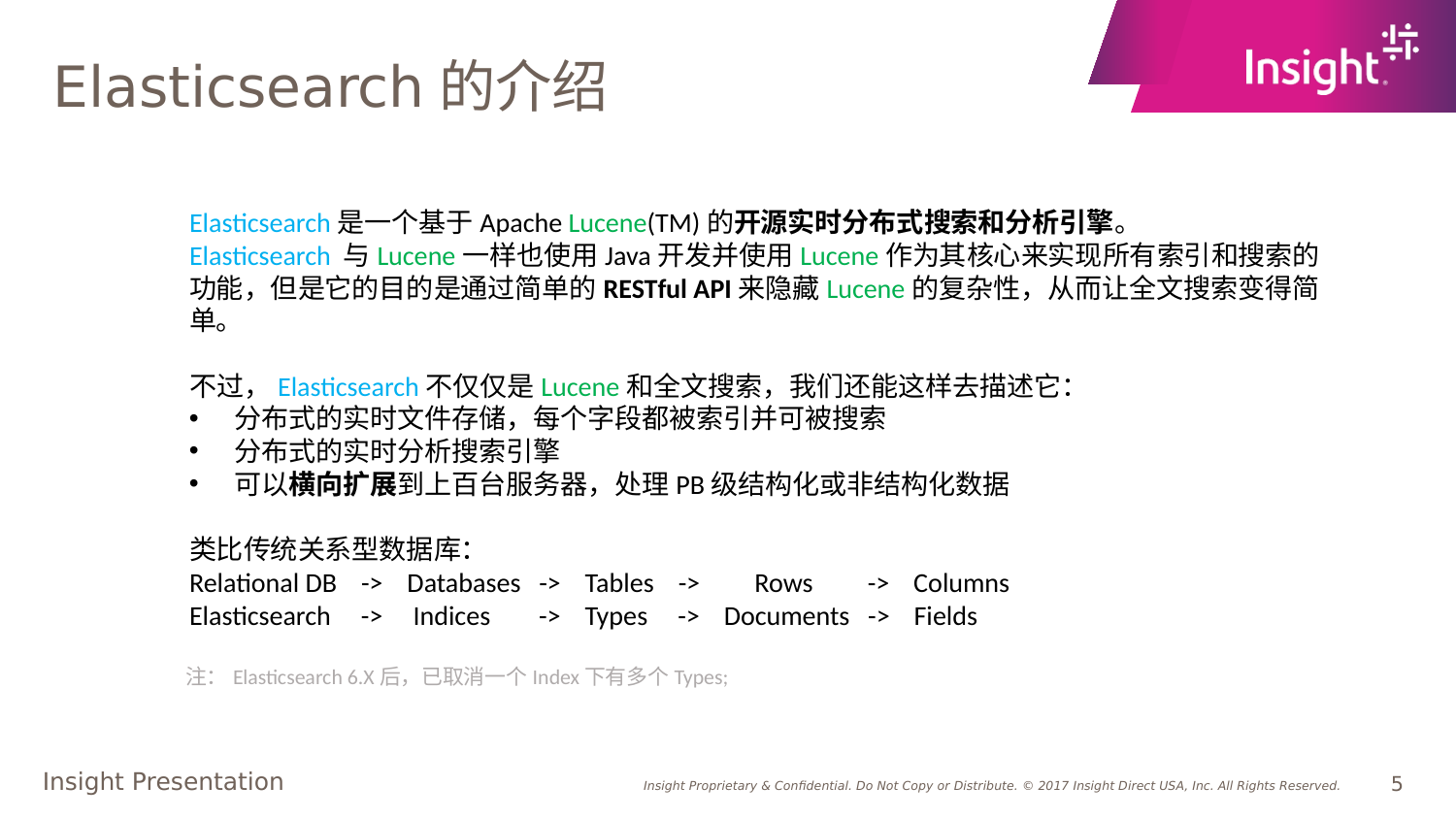

Elasticsearch的介绍

Elasticsearch是一个基于Apache Lucene(TM)的开源实时分布式搜索和分析引擎。
Elasticsearch 与Lucene一样也使用Java开发并使用Lucene作为其核心来实现所有索引和搜索的功能，但是它的目的是通过简单的RESTful API来隐藏Lucene的复杂性，从而让全文搜索变得简单。

        不过，Elasticsearch不仅仅是Lucene和全文搜索，我们还能这样去描述它：
分布式的实时文件存储，每个字段都被索引并可被搜索
分布式的实时分析搜索引擎
可以横向扩展到上百台服务器，处理PB级结构化或非结构化数据

类比传统关系型数据库：
Relational DB    ->    Databases   ->    Tables    ->         Rows         ->    Columns
Elasticsearch     ->     Indices        ->    Types     ->    Documents   ->    Fields

          注：Elasticsearch 6.X后，已取消一个Index下有多个Types;